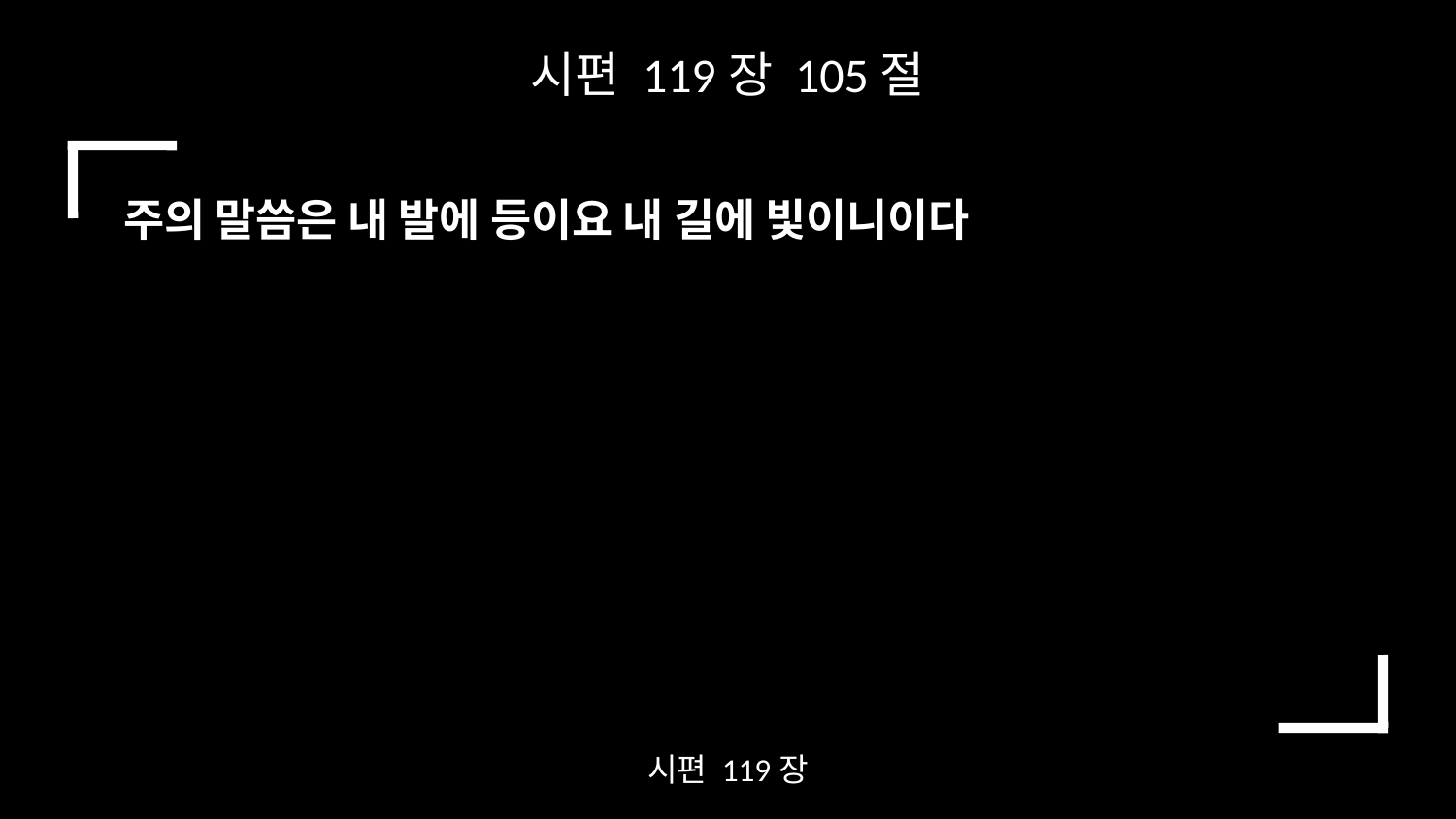

시편 119장 105절

주의 말씀은 내 발에 등이요 내 길에 빛이니이다

시편 119장